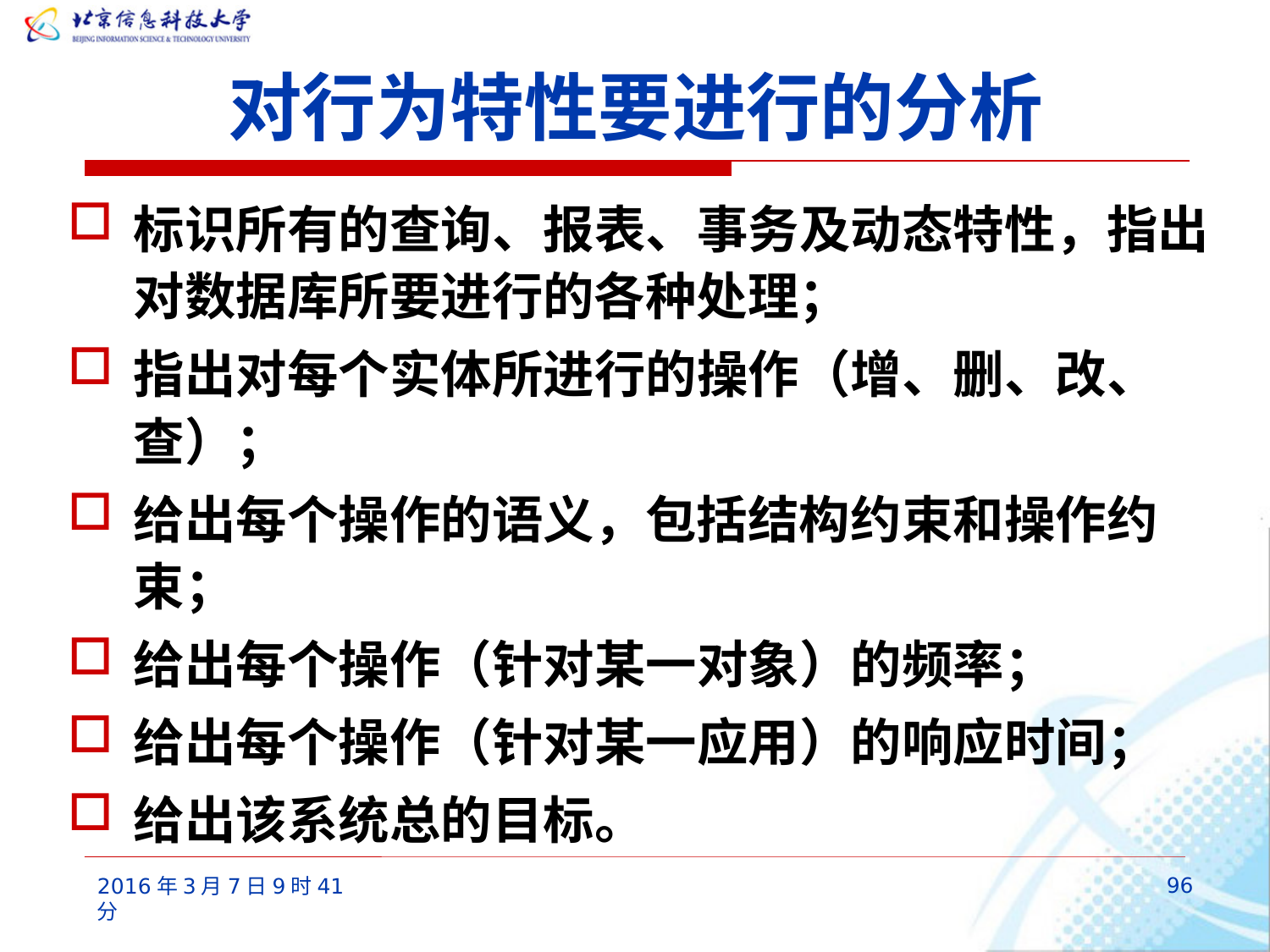

# 对行为特性要进行的分析
标识所有的查询、报表、事务及动态特性，指出对数据库所要进行的各种处理；
指出对每个实体所进行的操作（增、删、改、查）；
给出每个操作的语义，包括结构约束和操作约束；
给出每个操作（针对某一对象）的频率；
给出每个操作（针对某一应用）的响应时间；
给出该系统总的目标。
2016年3月7日9时41分